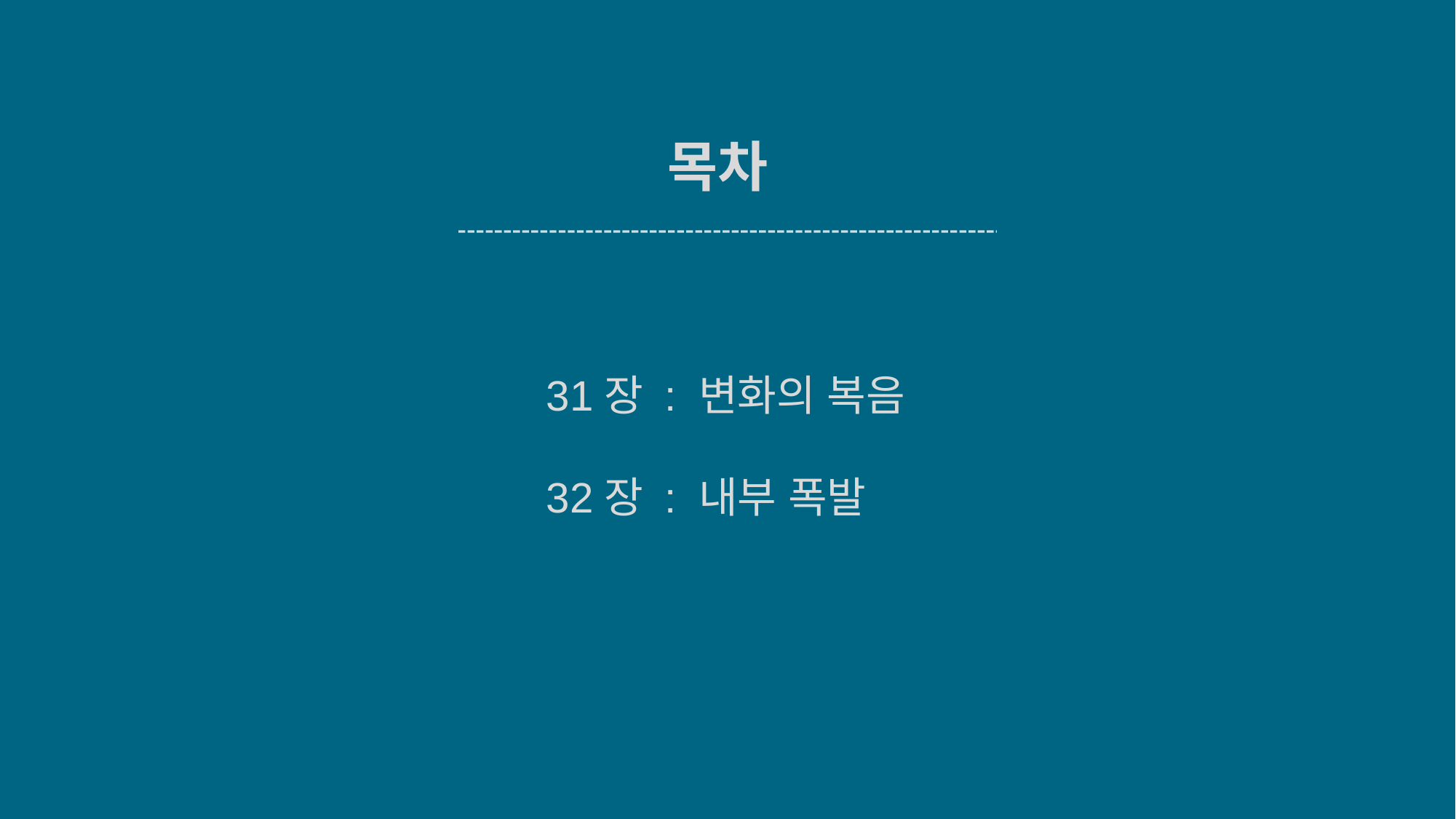

목차
31장 : 변화의 복음

32장 : 내부 폭발